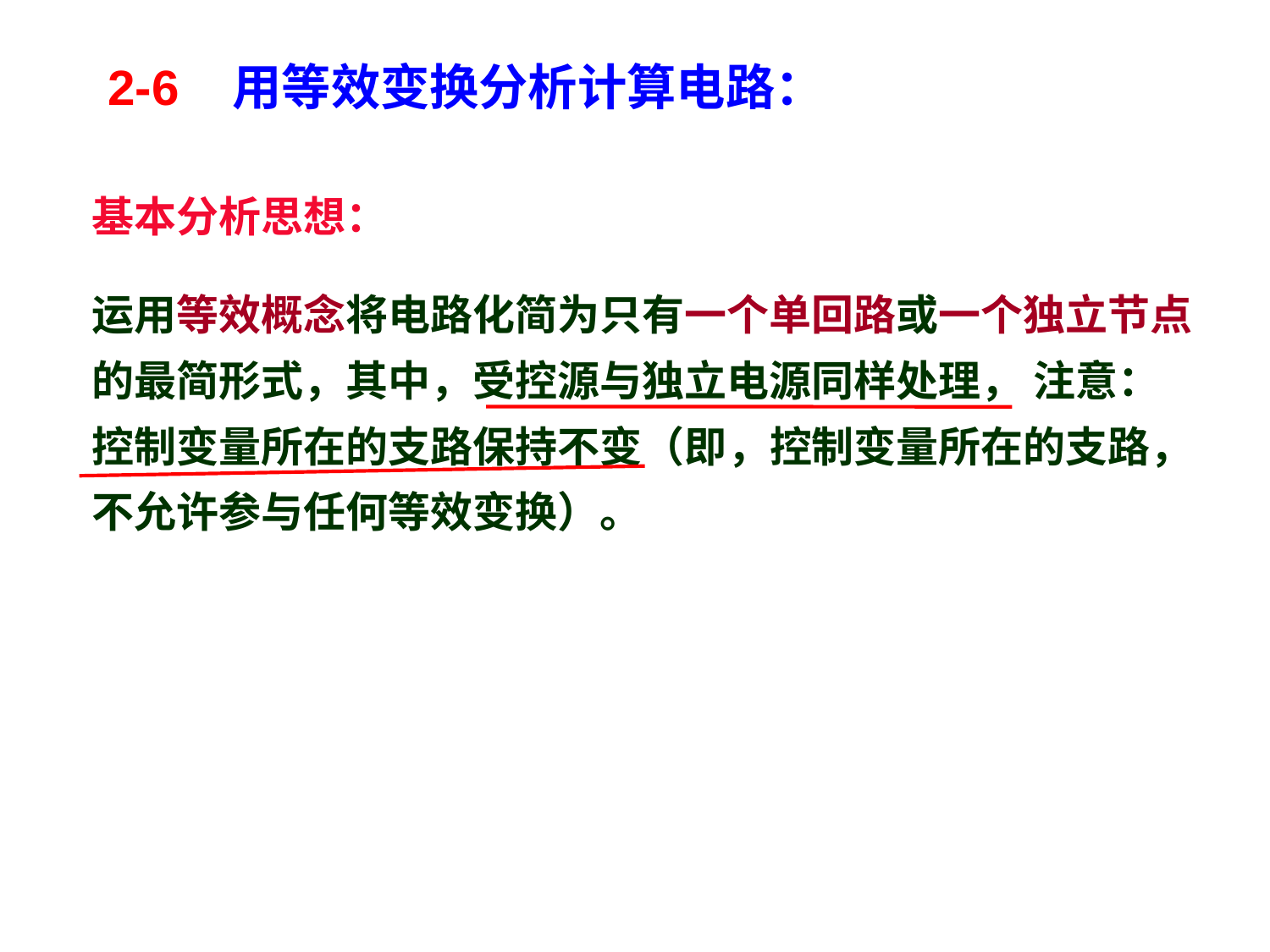

2-6   用等效变换分析计算电路：
基本分析思想：
运用等效概念将电路化简为只有一个单回路或一个独立节点 的最简形式，其中，受控源与独立电源同样处理， 注意： 控制变量所在的支路保持不变（即，控制变量所在的支路，不允许参与任何等效变换）。